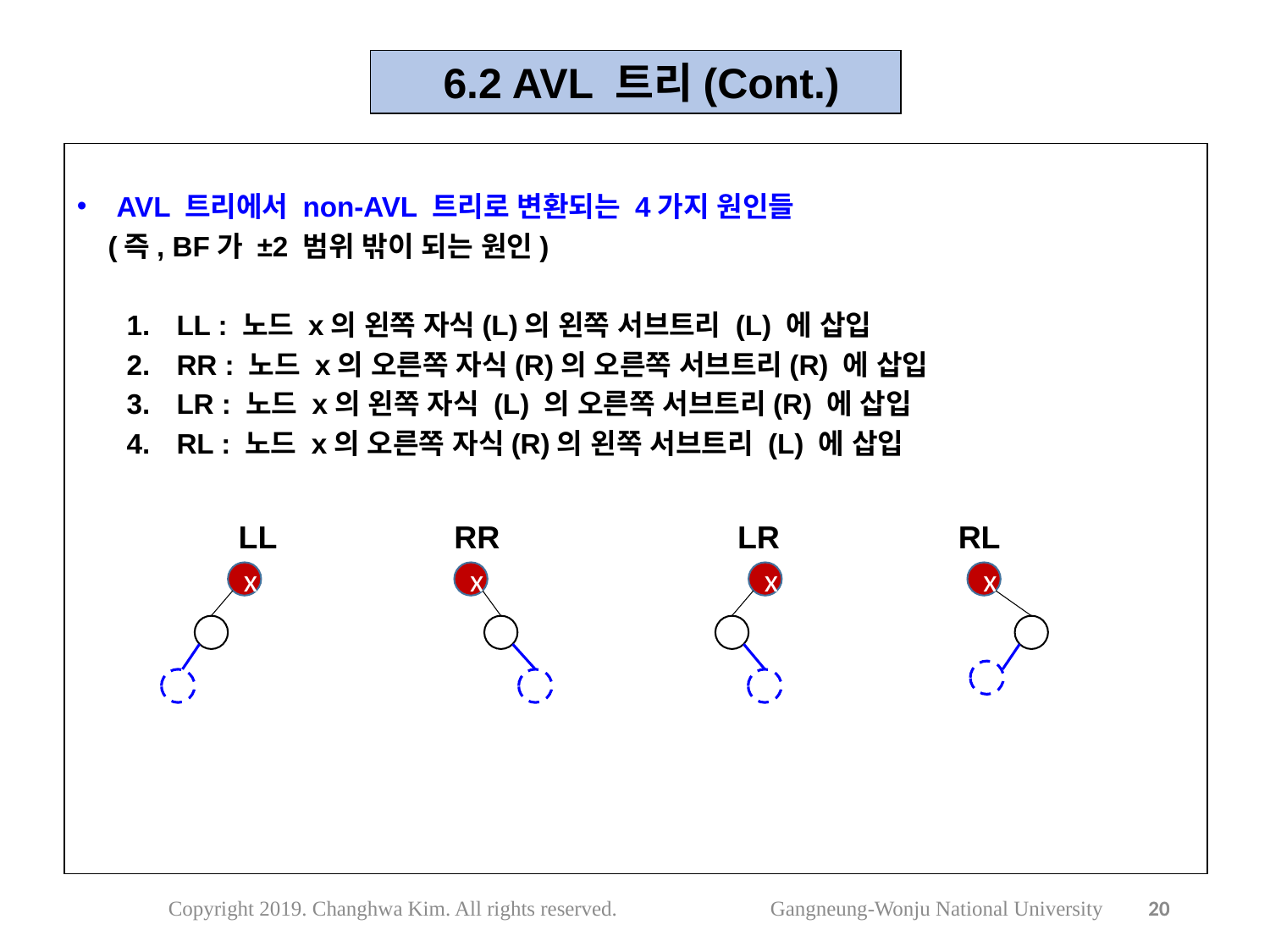

6.2 AVL 트리(Cont.)

AVL 트리에서 non-AVL 트리로 변환되는 4가지 원인들
    (즉, BF가 ±2 범위 밖이 되는 원인)

LL : 노드 x의 왼쪽 자식(L)의 왼쪽 서브트리 (L) 에 삽입
RR : 노드 x의 오른쪽 자식(R)의 오른쪽 서브트리(R) 에 삽입
LR : 노드 x의 왼쪽 자식 (L) 의 오른쪽 서브트리(R) 에 삽입
RL : 노드 x의 오른쪽 자식(R)의 왼쪽 서브트리 (L) 에 삽입

LL
RR
LR
RL
x

x

x

x

Copyright 2019. Changhwa Kim. All rights reserved.                             Gangneung-Wonju National University
20
20